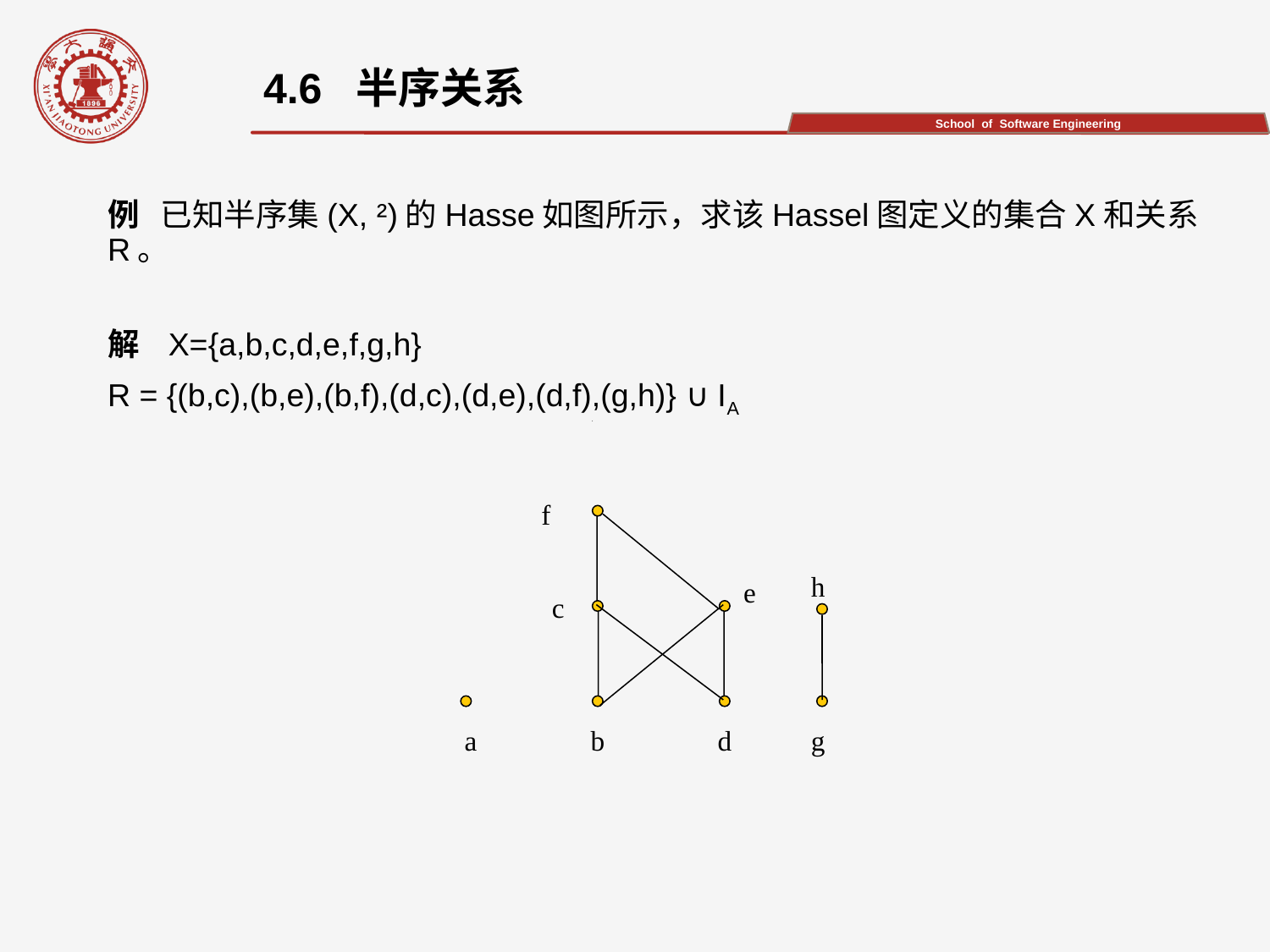

4.6  半序关系
例   已知半序集(X, ²)的Hasse如图所示，求该Hassel图定义的集合X和关系R。

解   X={a,b,c,d,e,f,g,h}
R = {(b,c),(b,e),(b,f),(d,c),(d,e),(d,f),(g,h)} ∪ IA

f

h
e
c

a
b
d
g